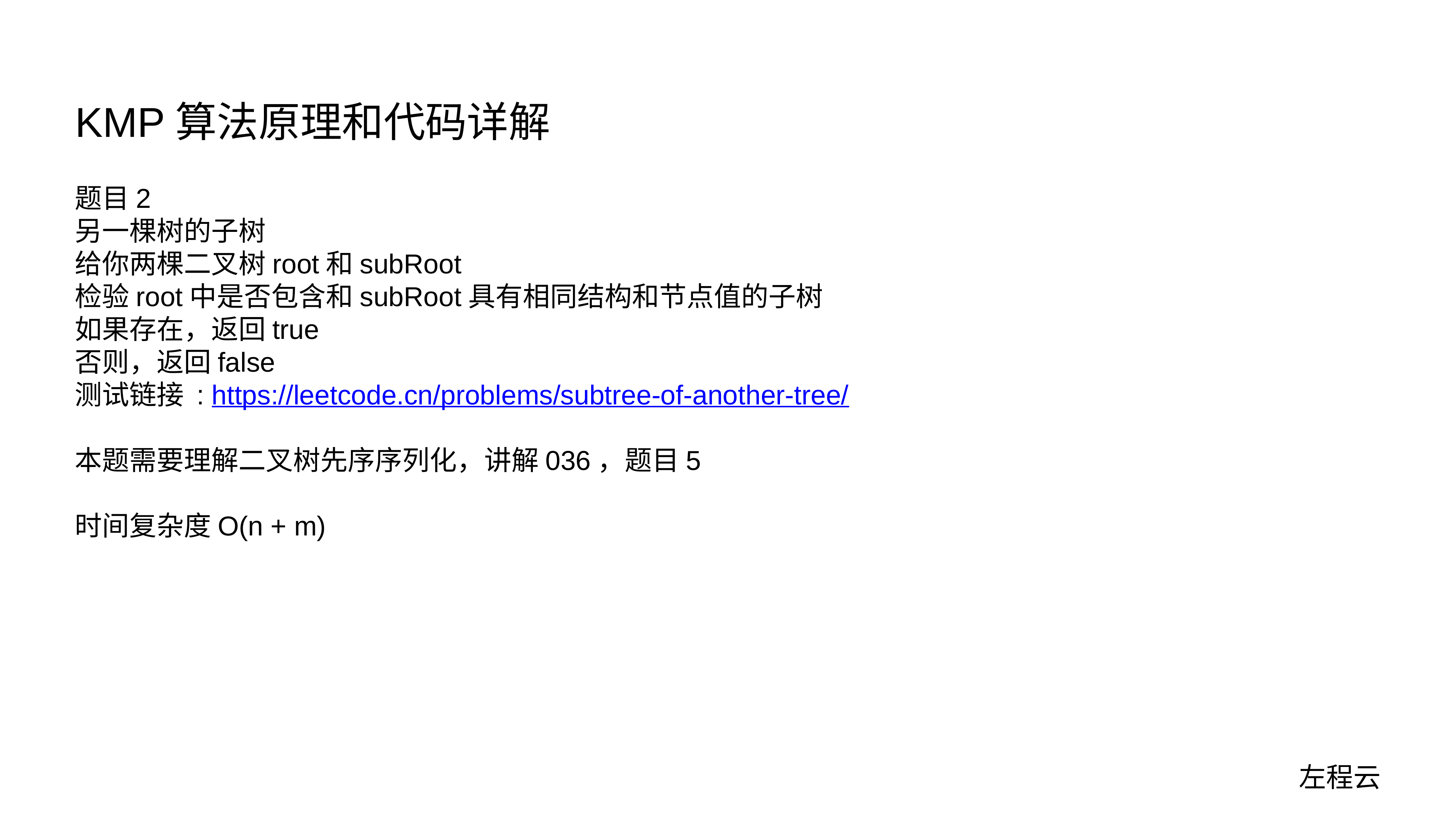

# KMP算法原理和代码详解
题目2
另一棵树的子树
给你两棵二叉树root和subRoot
检验root中是否包含和subRoot具有相同结构和节点值的子树
如果存在，返回true
否则，返回false
测试链接 : https://leetcode.cn/problems/subtree-of-another-tree/

本题需要理解二叉树先序序列化，讲解036，题目5

时间复杂度O(n + m)
左程云